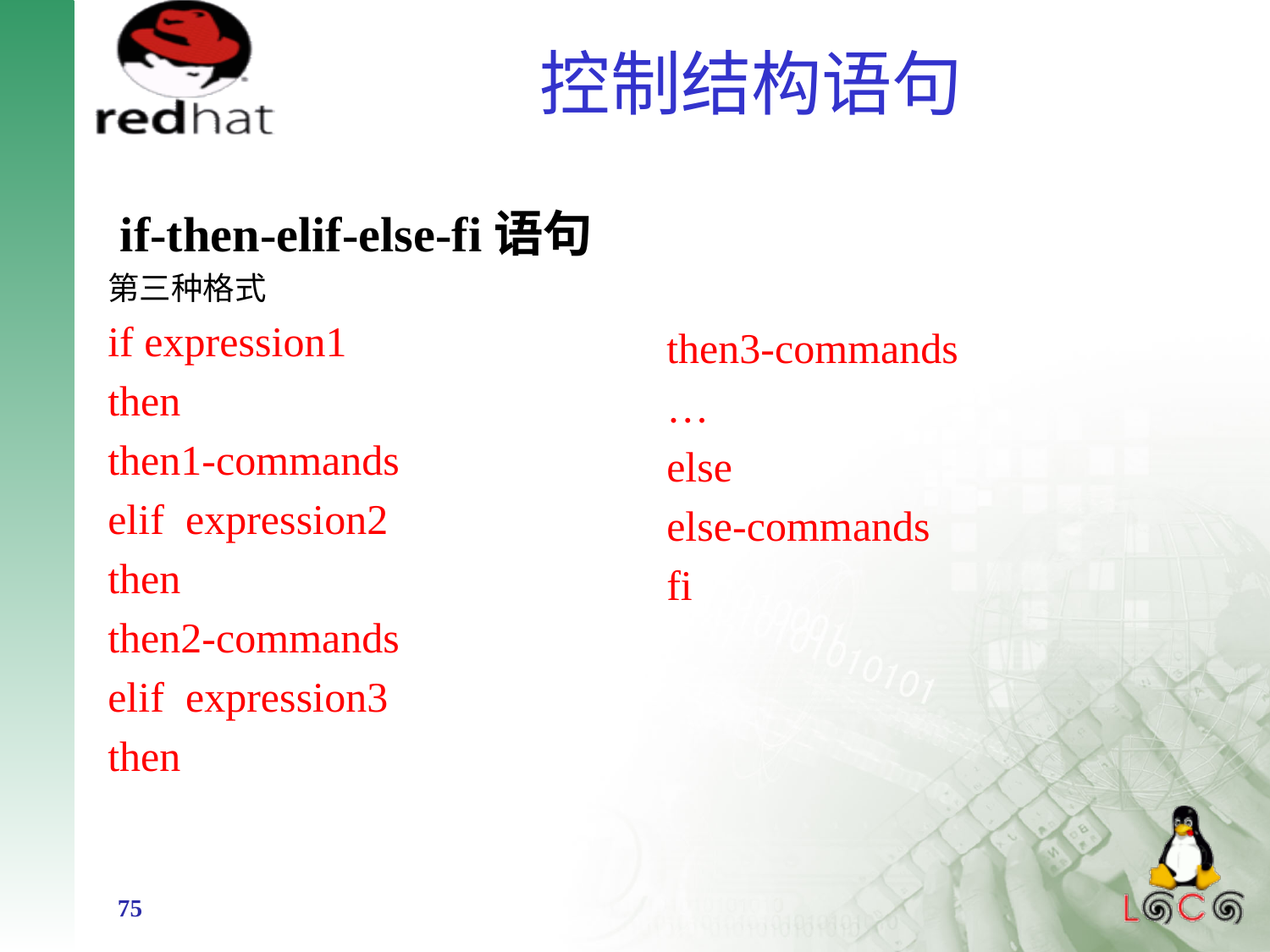

# 控制结构语句
 if-then-elif-else-fi语句
第三种格式
if expression1
then
then1-commands
elif  expression2
then
then2-commands
elif  expression3
then

then3-commands
…
else
else-commands
fi

75